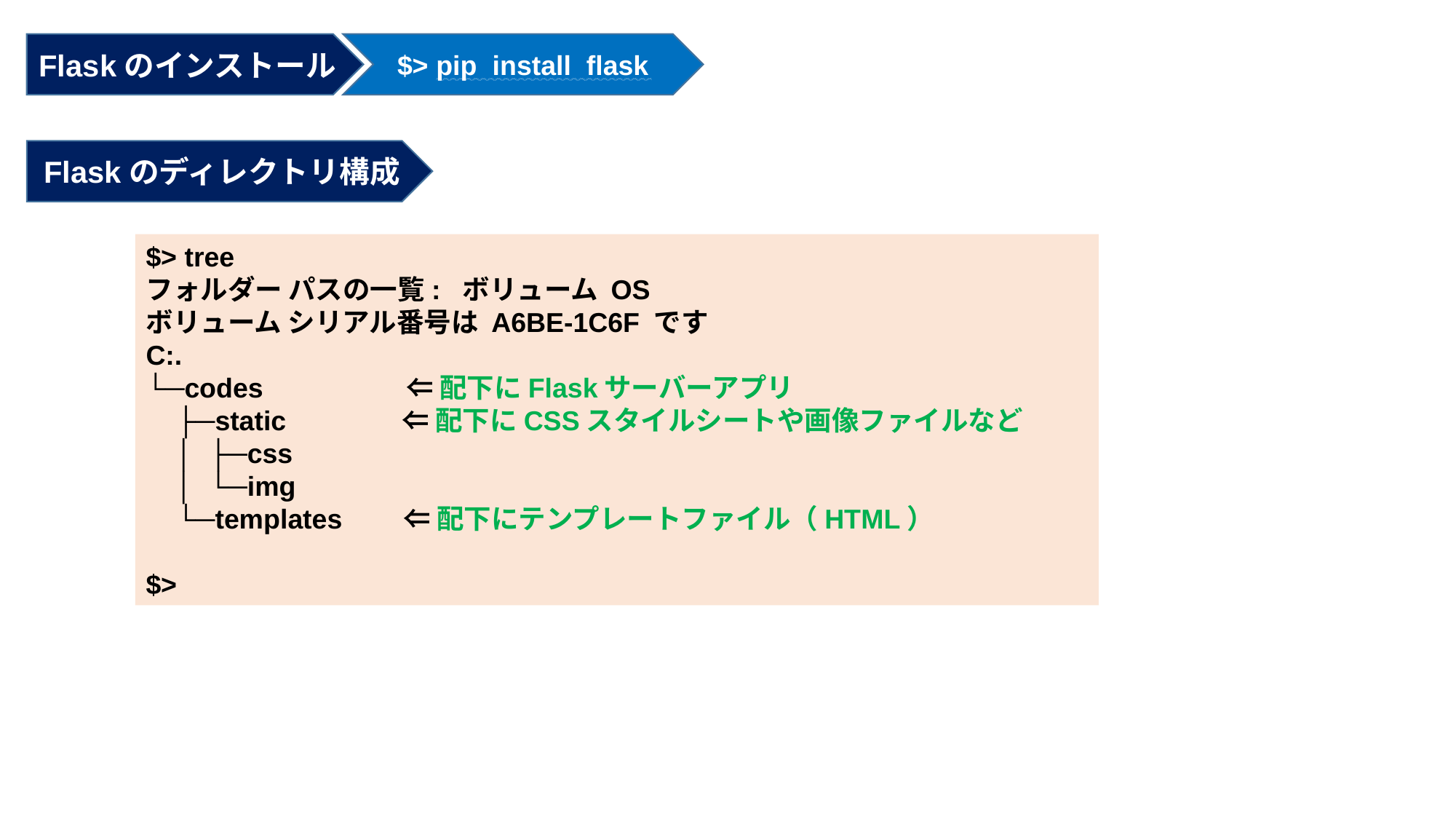

Flaskのインストール
$> pip  install  flask
Flaskのディレクトリ構成
$> tree
フォルダー パスの一覧:  ボリューム OS
ボリューム シリアル番号は A6BE-1C6F です
C:.
└─codes　　　　　⇐ 配下にFlaskサーバーアプリ
    ├─static　　　　⇐ 配下にCSSスタイルシートや画像ファイルなど
    │  ├─css
    │  └─img
    └─templates　　⇐ 配下にテンプレートファイル（HTML）

$>